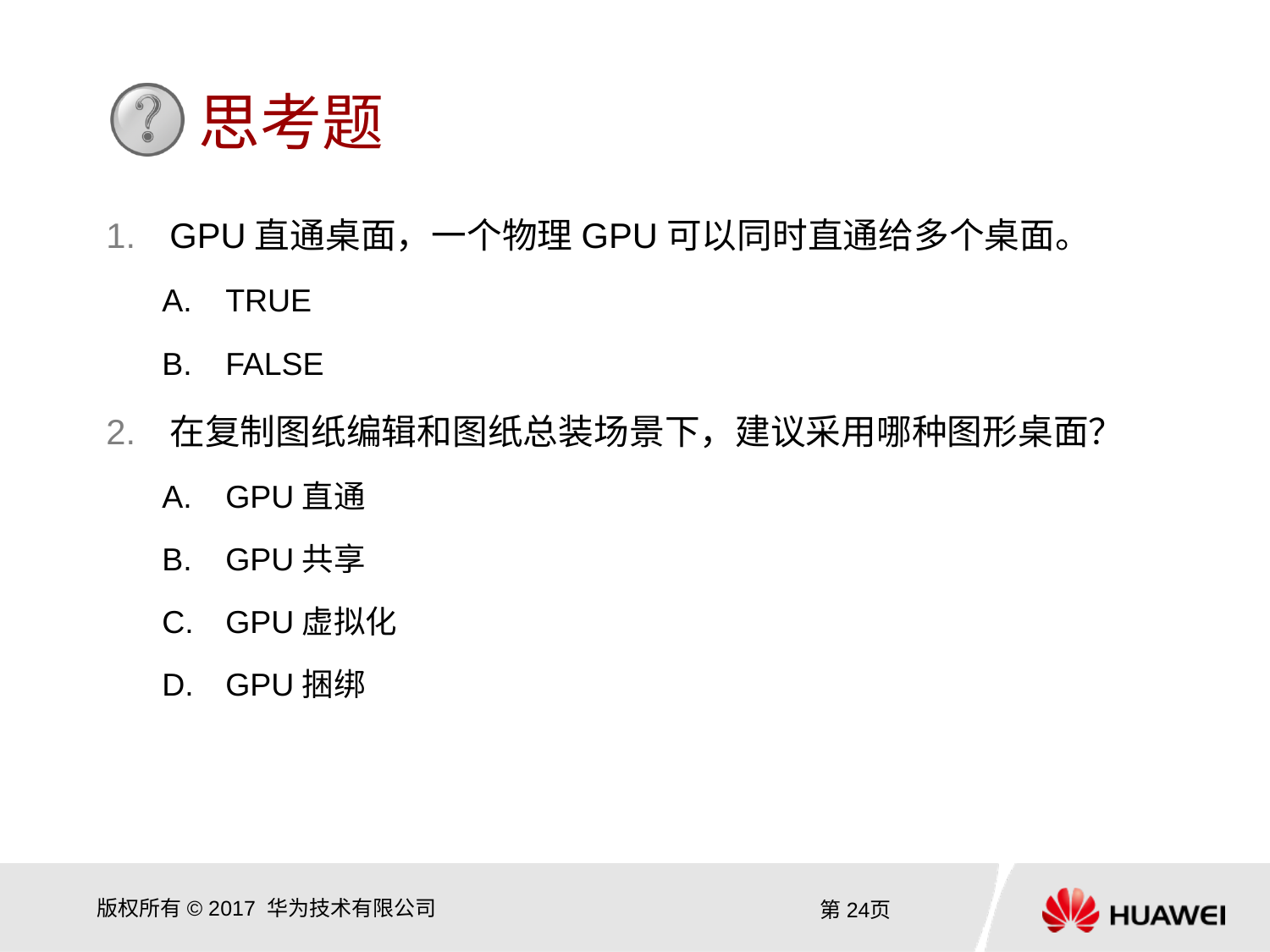

GPU直通桌面，一个物理GPU可以同时直通给多个桌面。
TRUE
FALSE
在复制图纸编辑和图纸总装场景下，建议采用哪种图形桌面？
GPU直通
GPU共享
GPU虚拟化
GPU捆绑